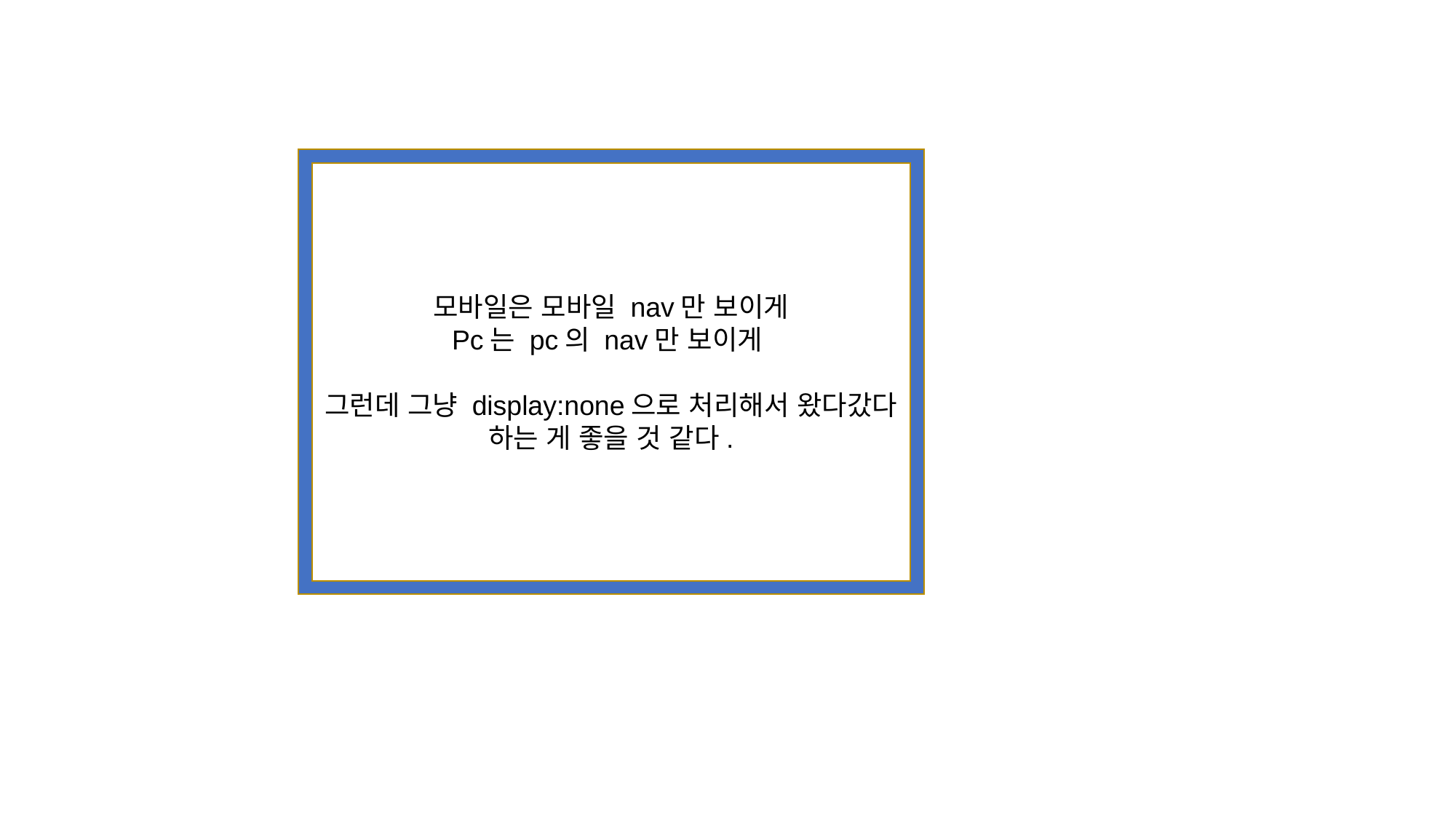

모바일은 모바일 nav만 보이게
Pc는 pc의 nav만 보이게

그런데 그냥 display:none으로 처리해서 왔다갔다 하는 게 좋을 것 같다.